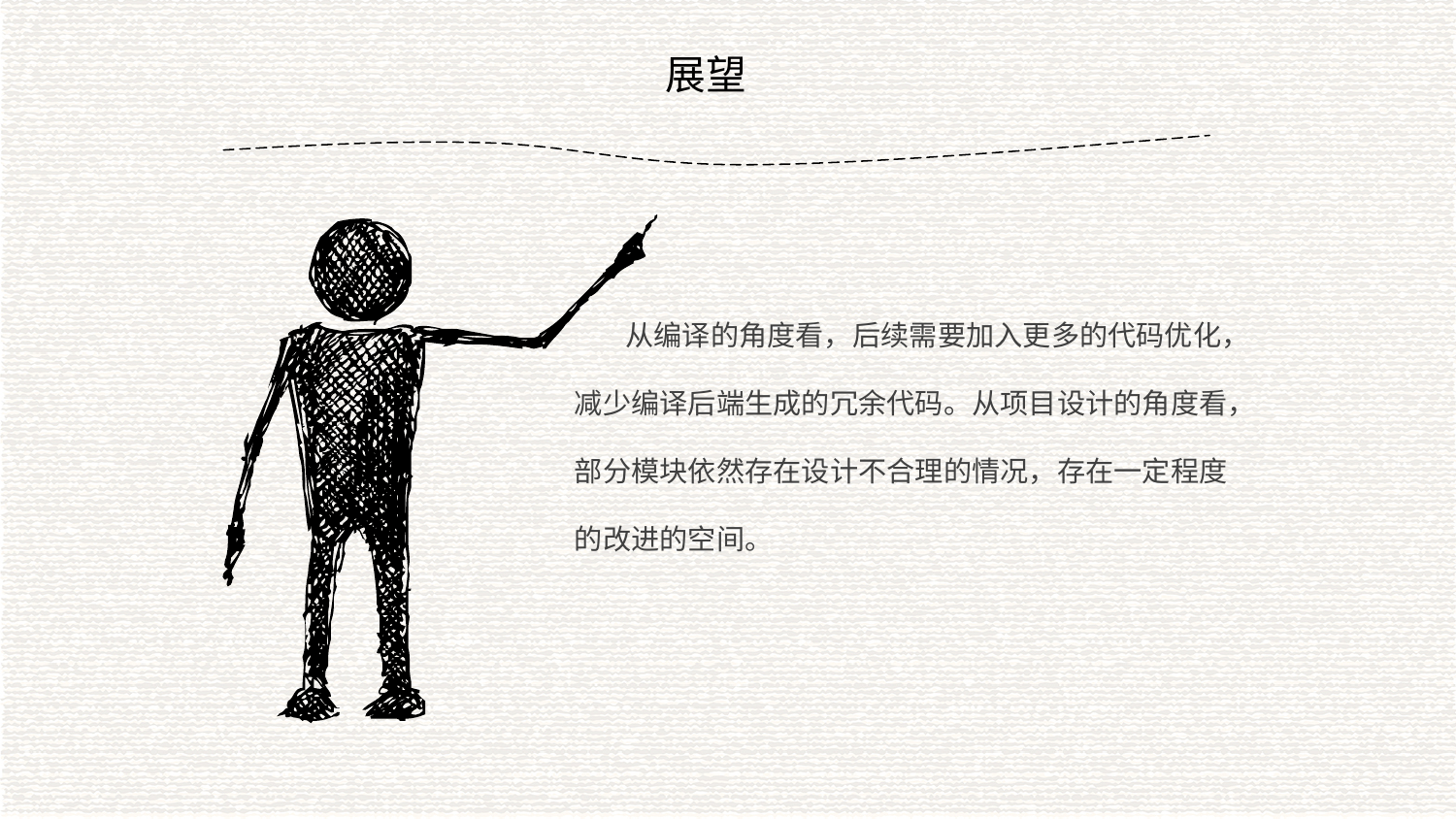

展望

       从编译的角度看，后续需要加入更多的代码优化，减少编译后端生成的冗余代码。从项目设计的角度看，部分模块依然存在设计不合理的情况，存在一定程度的改进的空间。